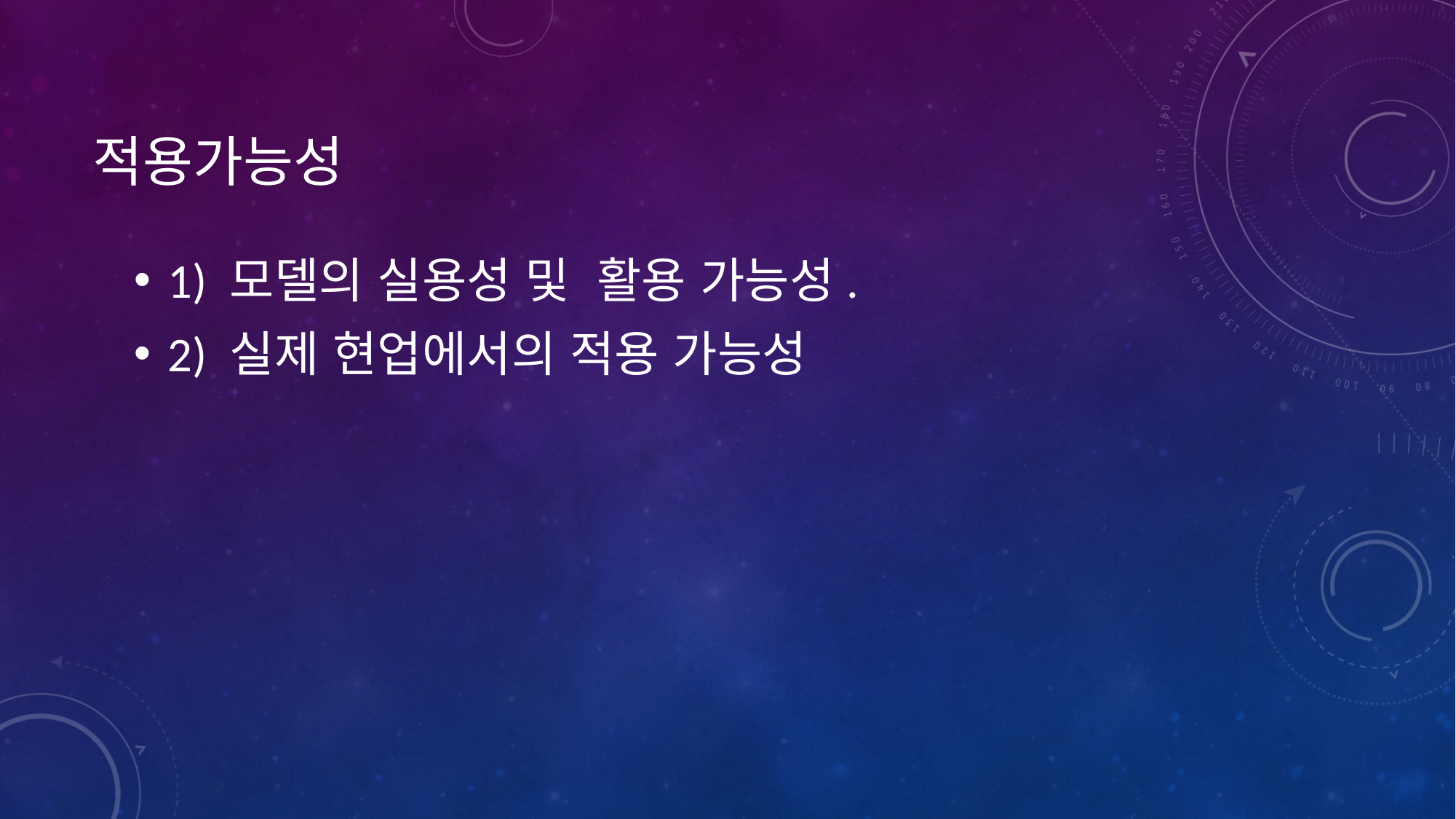

# 적용가능성
1) 모델의 실용성 및  활용 가능성.
2) 실제 현업에서의 적용 가능성